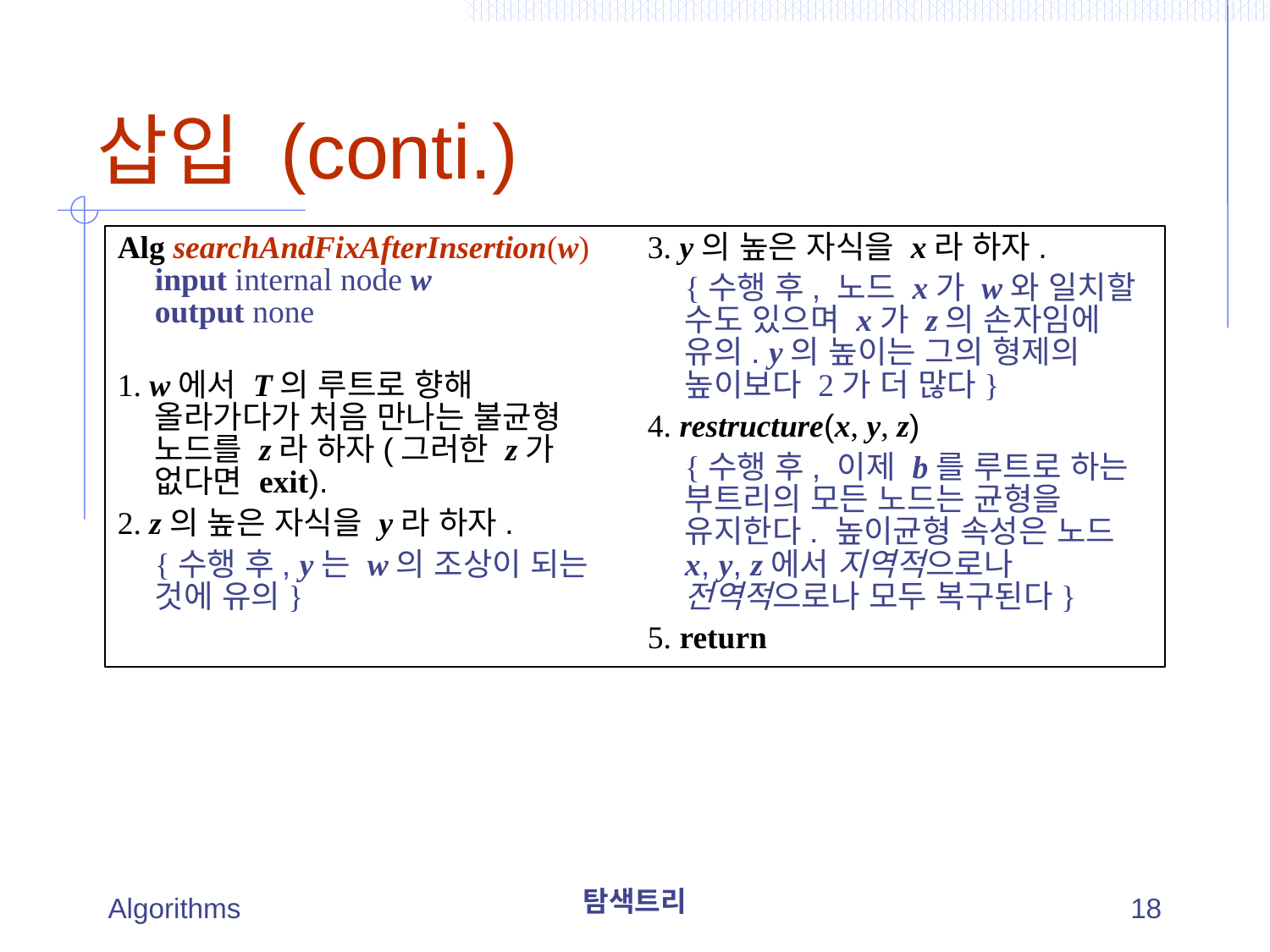

# 삽입 (conti.)
Alg searchAndFixAfterInsertion(w)
	input internal node w
	output none

1. w에서 T의 루트로 향해 	올라가다가 처음 만나는 불균형 	노드를 z라 하자(그러한 z가 	없다면 exit).
2. z의 높은 자식을 y라 하자.
	{수행 후, y는 w의 조상이 되는 	것에 유의}
3. y의 높은 자식을 x라 하자.
	{수행 후, 노드 x가 w와 일치할 	수도 있으며 x가 z의 손자임에 	유의. y의 높이는 그의 형제의 	높이보다 2가 더 많다}
4. restructure(x, y, z)
	{수행 후, 이제 b를 루트로 하는 	부트리의 모든 노드는 균형을 	유지한다. 높이균형 속성은 노드 	x, y, z에서 지역적으로나 	전역적으로나 모두 복구된다}
5. return

Algorithms
탐색트리
18